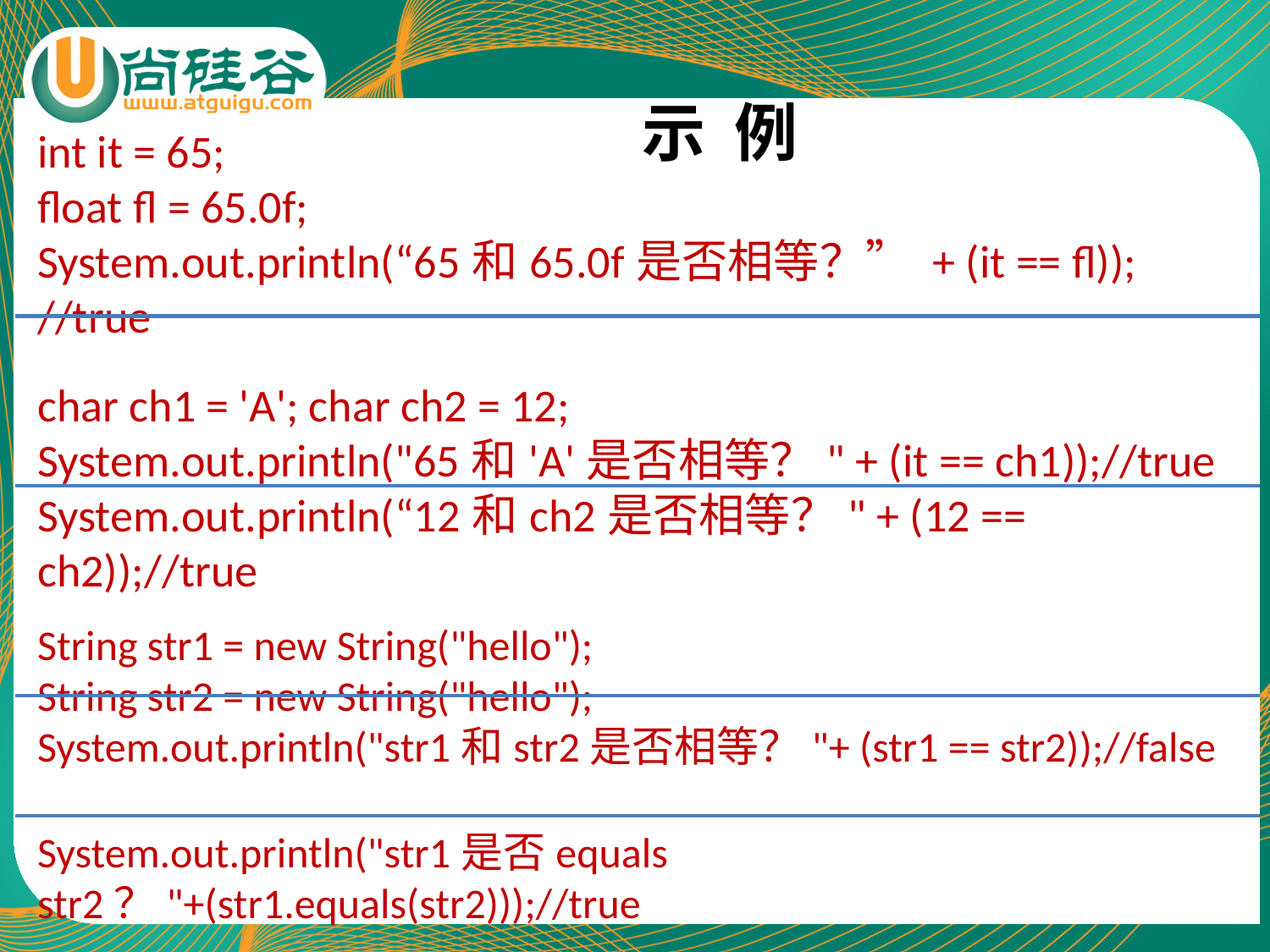

示  例
int it = 65;
float fl = 65.0f;
System.out.println(“65和65.0f是否相等？” + (it == fl)); //true

char ch1 = 'A'; char ch2 = 12;
System.out.println("65和'A'是否相等？" + (it == ch1));//true
System.out.println(“12和ch2是否相等？" + (12 == ch2));//true

String str1 = new String("hello");
String str2 = new String("hello");
System.out.println("str1和str2是否相等？"+ (str1 == str2));//false

System.out.println("str1是否equals str2？"+(str1.equals(str2)));//true

System.out.println(“hello” == new java.sql.Date()); //编译不通过